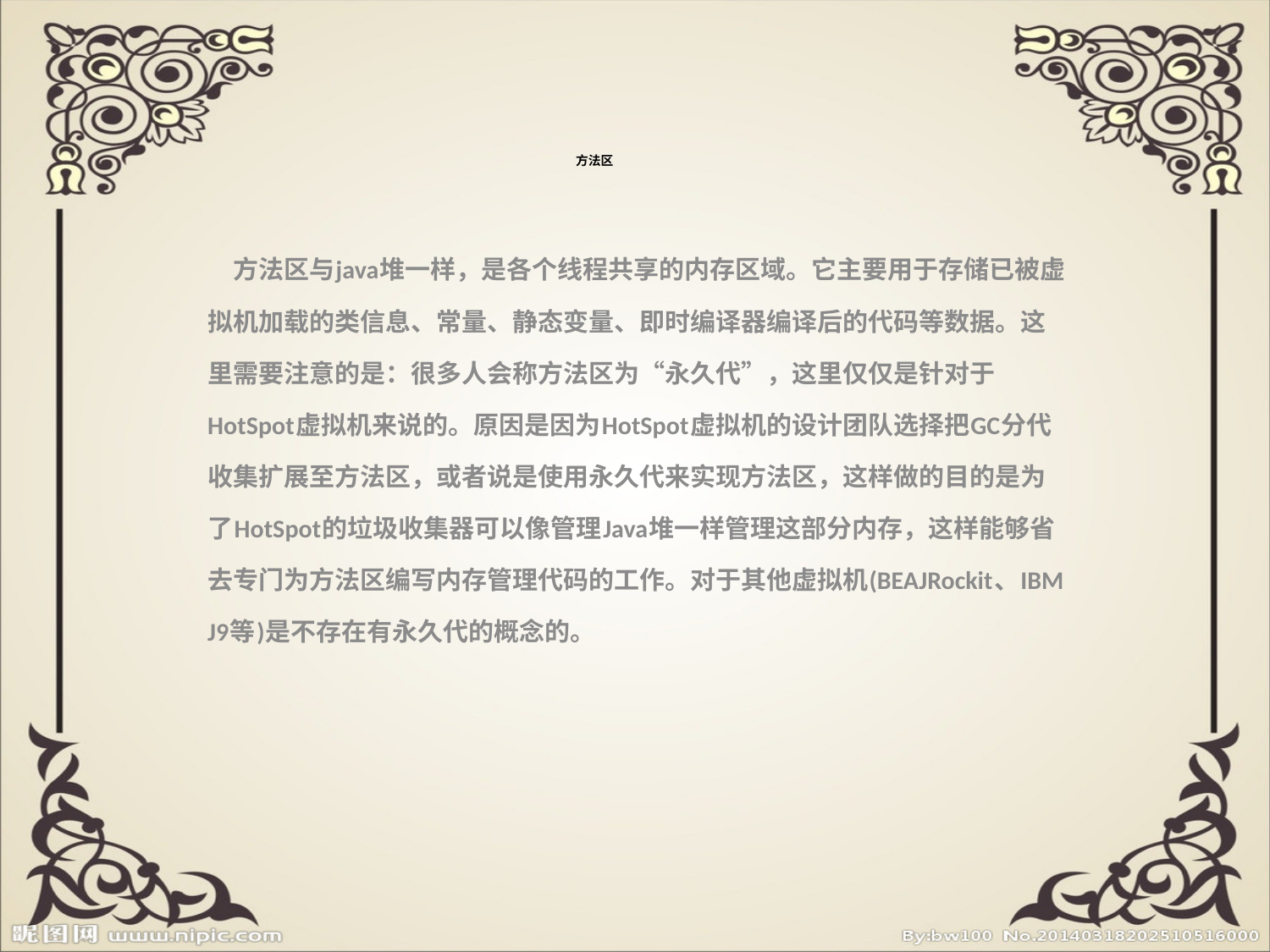

# 方法区
	方法区与java堆一样，是各个线程共享的内存区域。它主要用于存储已被虚拟机加载的类信息、常量、静态变量、即时编译器编译后的代码等数据。这里需要注意的是：很多人会称方法区为“永久代”，这里仅仅是针对于HotSpot虚拟机来说的。原因是因为HotSpot虚拟机的设计团队选择把GC分代收集扩展至方法区，或者说是使用永久代来实现方法区，这样做的目的是为了HotSpot的垃圾收集器可以像管理Java堆一样管理这部分内存，这样能够省去专门为方法区编写内存管理代码的工作。对于其他虚拟机(BEAJRockit、IBM J9等)是不存在有永久代的概念的。